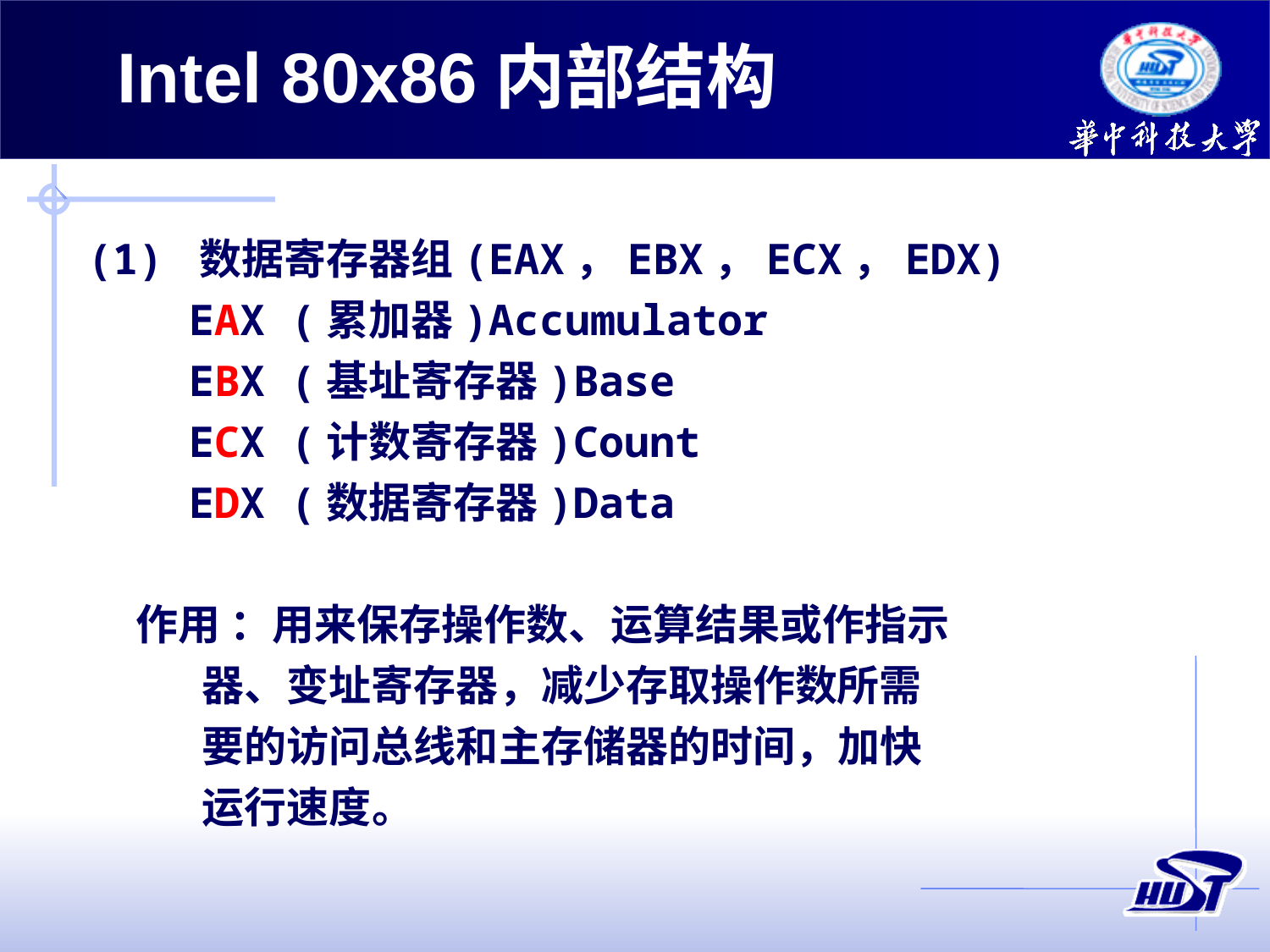

Intel 80x86内部结构
(1) 数据寄存器组(EAX，EBX，ECX，EDX)
    EAX (累加器)Accumulator
    EBX (基址寄存器)Base
    ECX (计数寄存器)Count
    EDX (数据寄存器)Data

    作用 ：用来保存操作数、运算结果或作指示
           器、变址寄存器，减少存取操作数所需
           要的访问总线和主存储器的时间，加快
           运行速度。